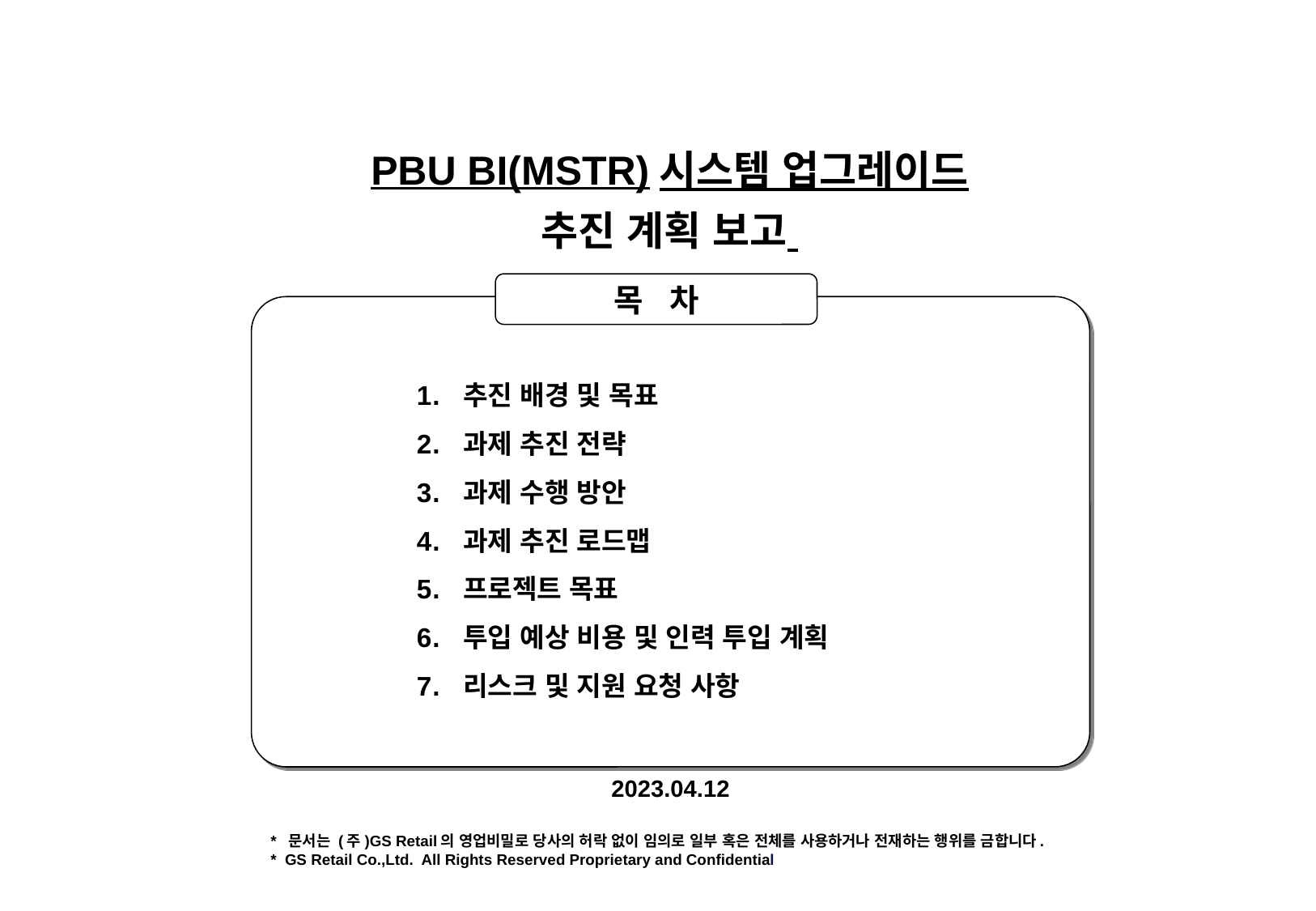

PBU BI(MSTR)시스템 업그레이드
추진 계획 보고
목   차
추진 배경 및 목표
과제 추진 전략
과제 수행 방안
과제 추진 로드맵
프로젝트 목표
투입 예상 비용 및 인력 투입 계획
리스크 및 지원 요청 사항
2023.04.12
*  문서는 (주)GS Retail의 영업비밀로 당사의 허락 없이 임의로 일부 혹은 전체를 사용하거나 전재하는 행위를 금합니다.
*  GS Retail Co.,Ltd.  All Rights Reserved Proprietary and Confidential